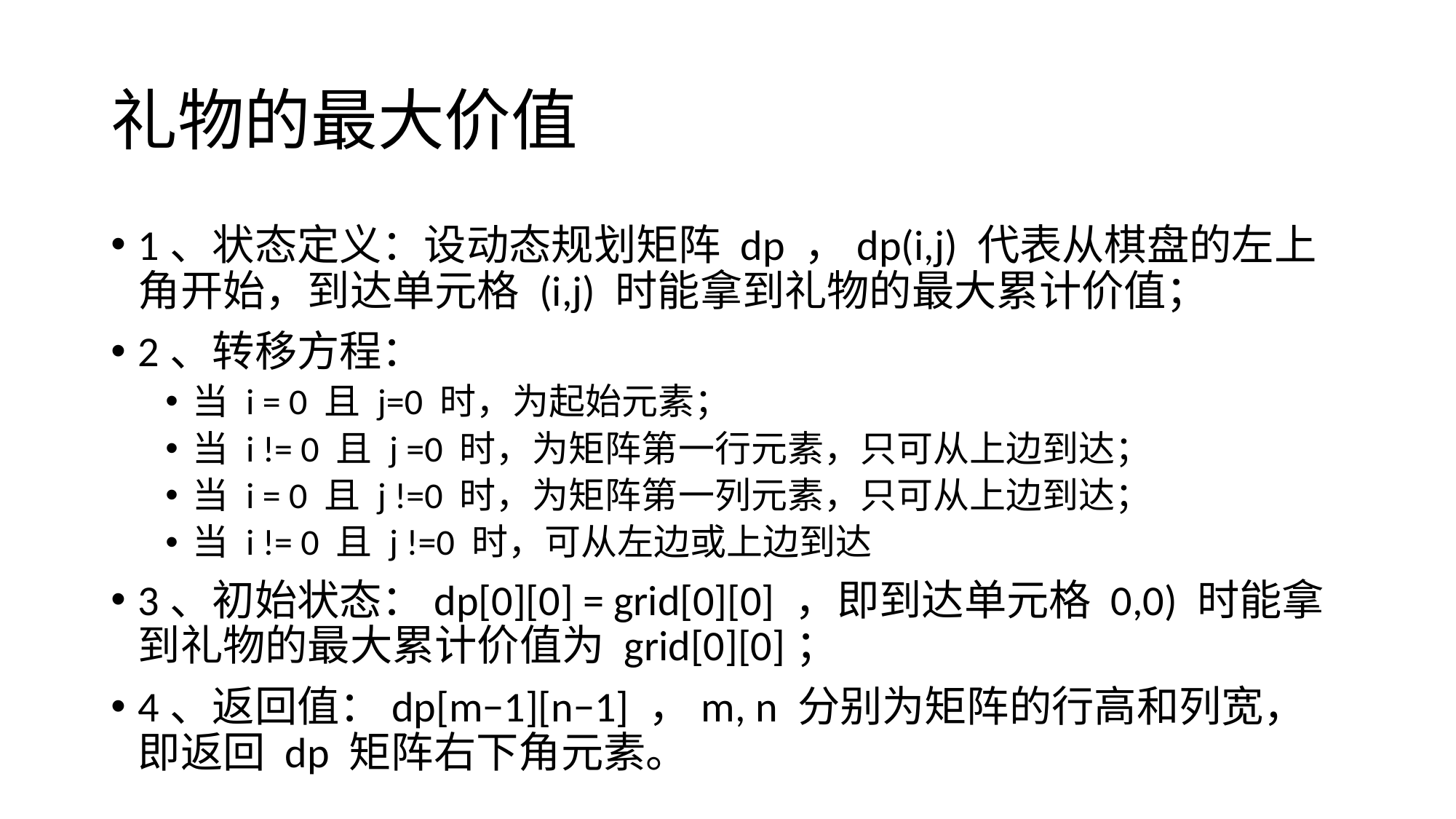

# 礼物的最大价值
1、状态定义：设动态规划矩阵 dp ，dp(i,j) 代表从棋盘的左上角开始，到达单元格 (i,j) 时能拿到礼物的最大累计价值；
2、转移方程：
当 i = 0 且 j=0 时，为起始元素；
当 i != 0 且 j =0 时，为矩阵第一行元素，只可从上边到达；
当 i = 0 且 j !=0 时，为矩阵第一列元素，只可从上边到达；
当 i != 0 且 j !=0 时，可从左边或上边到达
3、初始状态：dp[0][0] = grid[0][0] ，即到达单元格 0,0) 时能拿到礼物的最大累计价值为 grid[0][0]；
4、返回值：dp[m−1][n−1] ，m, n 分别为矩阵的行高和列宽，即返回 dp 矩阵右下角元素。